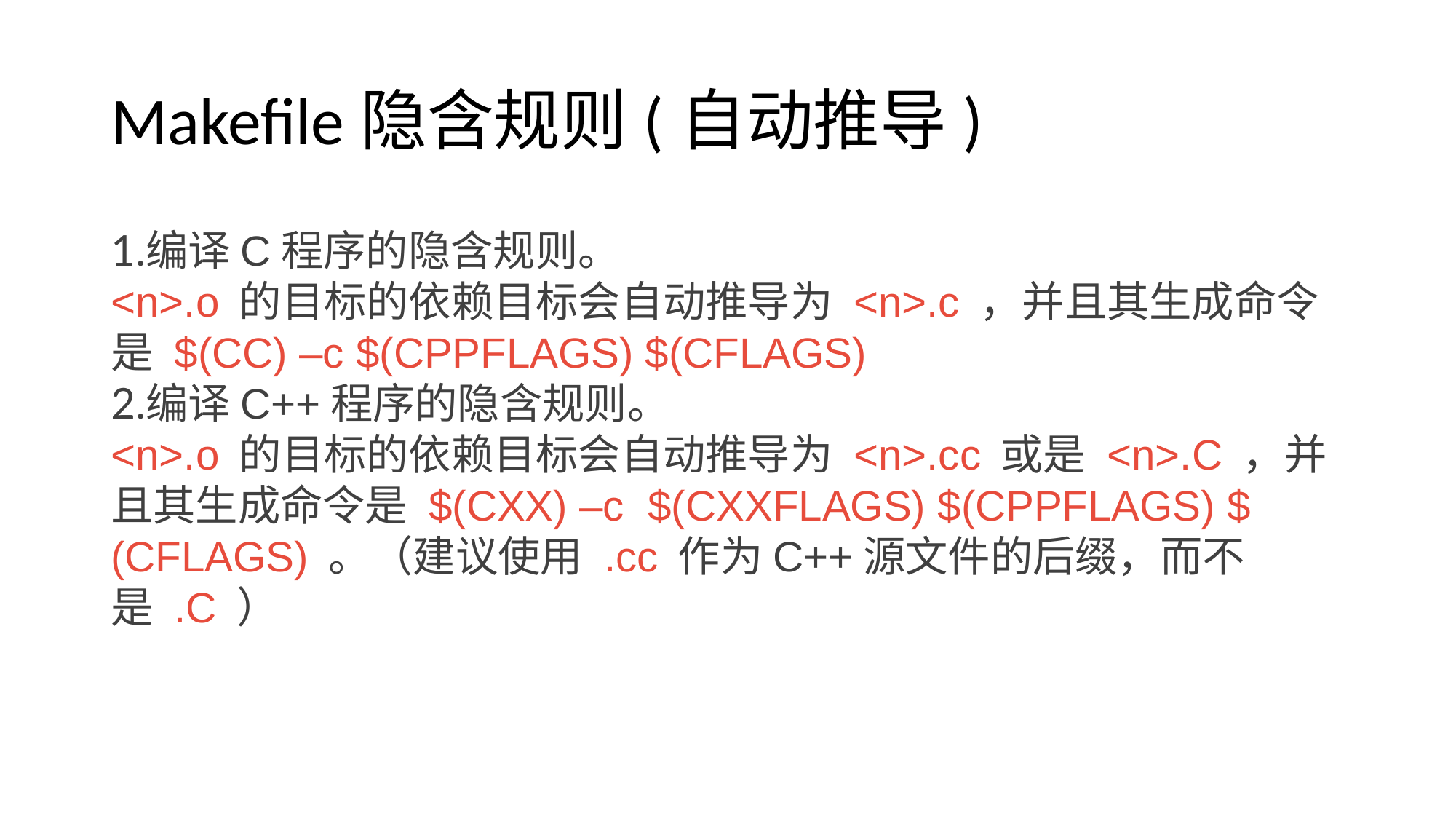

# Makefile隐含规则(自动推导)
编译C程序的隐含规则。
<n>.o 的目标的依赖目标会自动推导为 <n>.c ，并且其生成命令是 $(CC) –c $(CPPFLAGS) $(CFLAGS)
编译C++程序的隐含规则。
<n>.o 的目标的依赖目标会自动推导为 <n>.cc 或是 <n>.C ，并且其生成命令是 $(CXX) –c  $(CXXFLAGS) $(CPPFLAGS) $(CFLAGS) 。（建议使用 .cc 作为C++源文件的后缀，而不是 .C ）